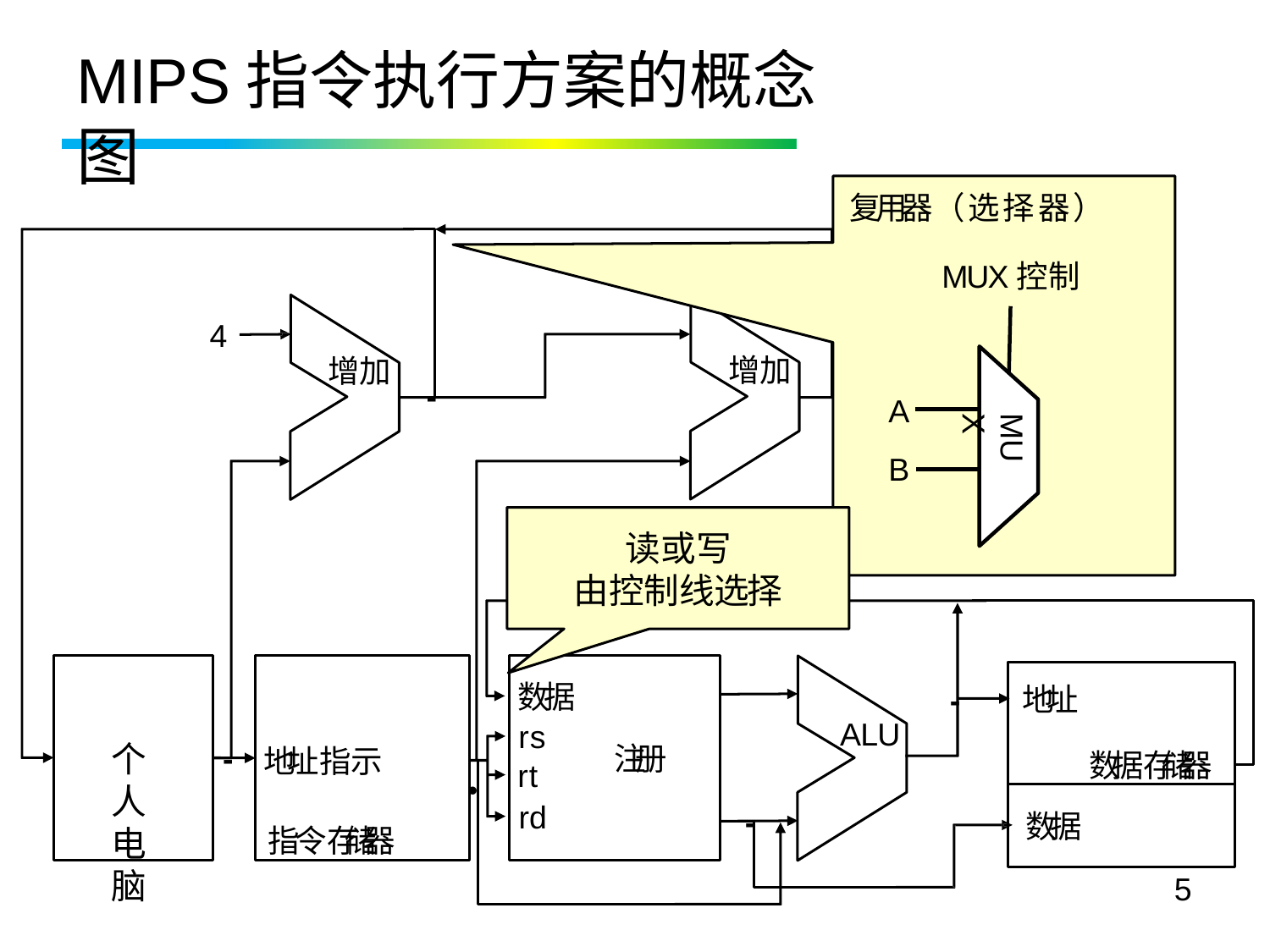

# MIPS指令执行方案的概念图

复用器（选择器）

MUX控制

4

增加
增加
A B
-

MUX

读或写
由控制线选择

地址
数据存储器
数据rs
rt
-
ALU
个人电脑
-
注册
•
地址指示
rd
数据
-
指令存储器
5